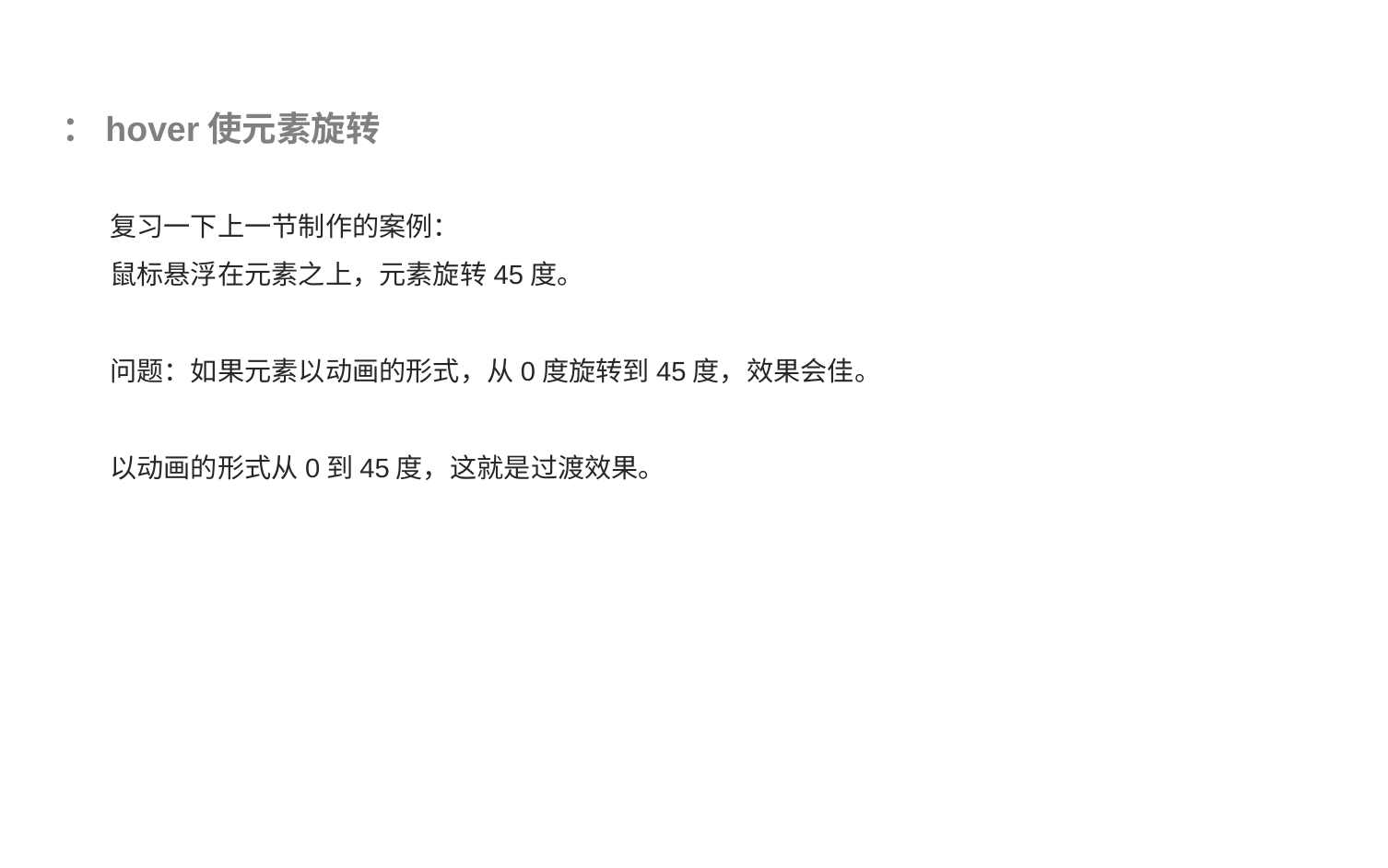

：hover使元素旋转
复习一下上一节制作的案例：
鼠标悬浮在元素之上，元素旋转45度。

问题：如果元素以动画的形式，从0度旋转到45度，效果会佳。

以动画的形式从0到45度，这就是过渡效果。